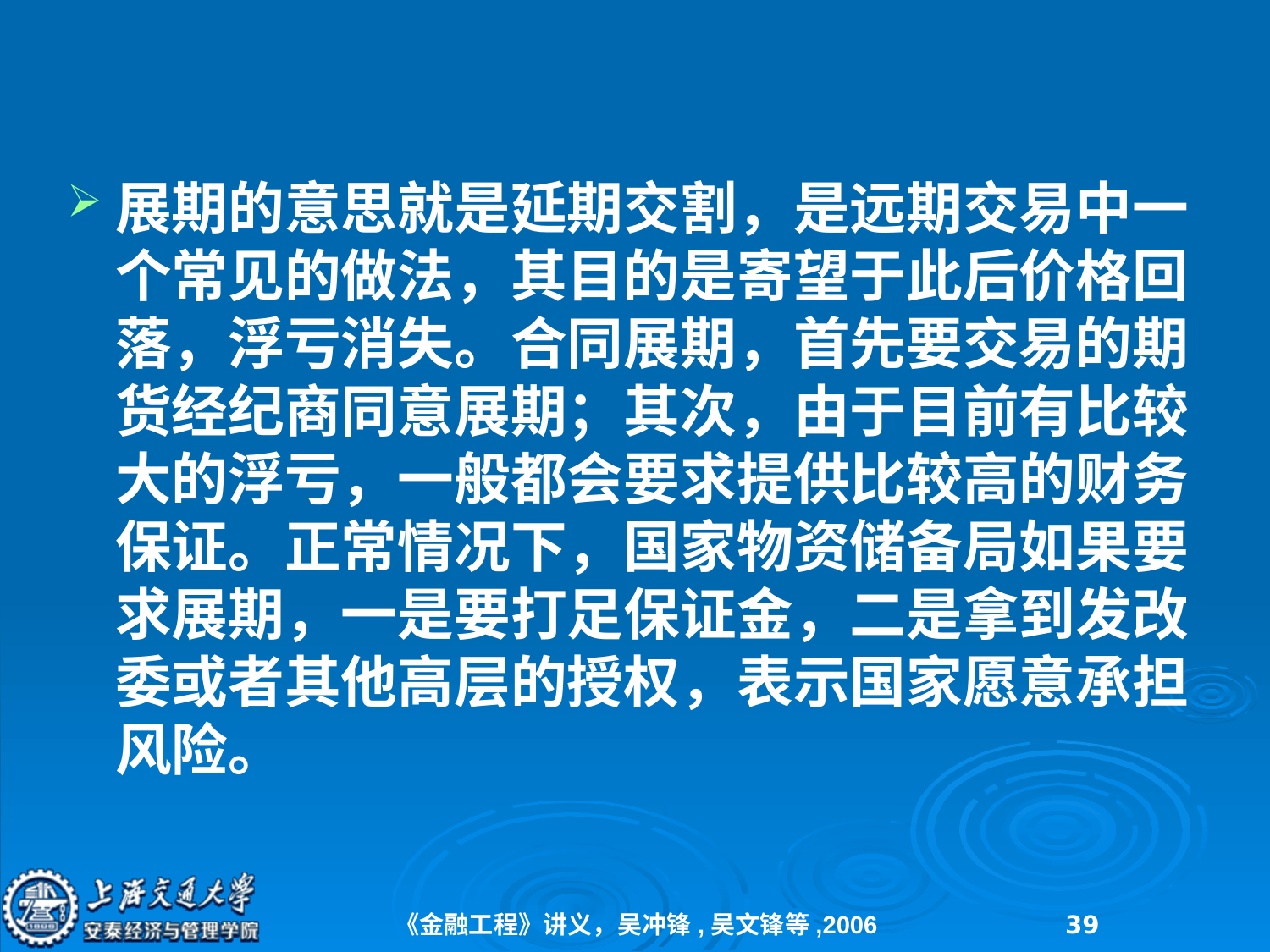

#
展期的意思就是延期交割，是远期交易中一个常见的做法，其目的是寄望于此后价格回落，浮亏消失。合同展期，首先要交易的期货经纪商同意展期；其次，由于目前有比较大的浮亏，一般都会要求提供比较高的财务保证。正常情况下，国家物资储备局如果要求展期，一是要打足保证金，二是拿到发改委或者其他高层的授权，表示国家愿意承担风险。